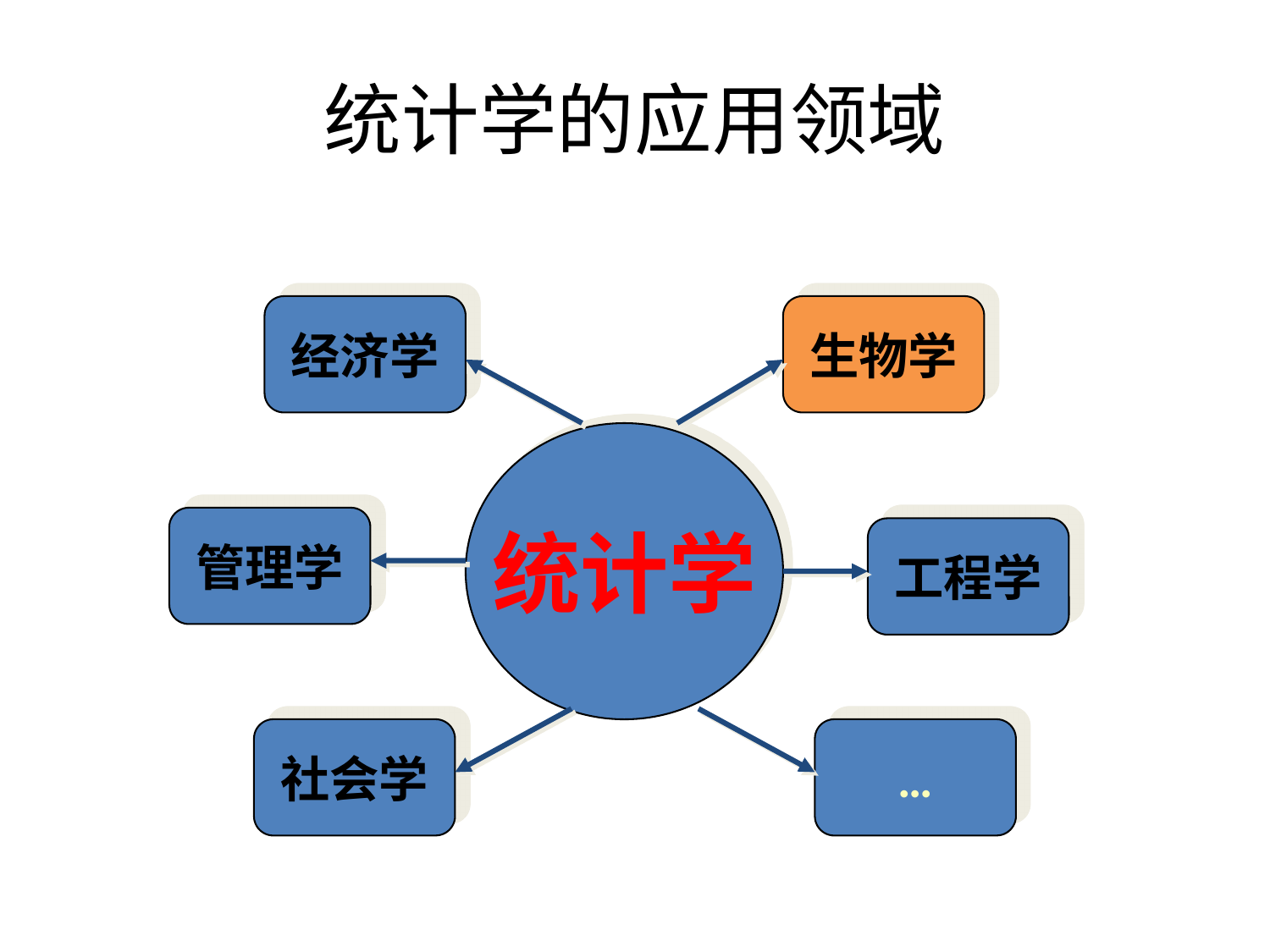

# 统计学的应用领域
经济学
生物学

统计学
管理学
工程学

社会学
…